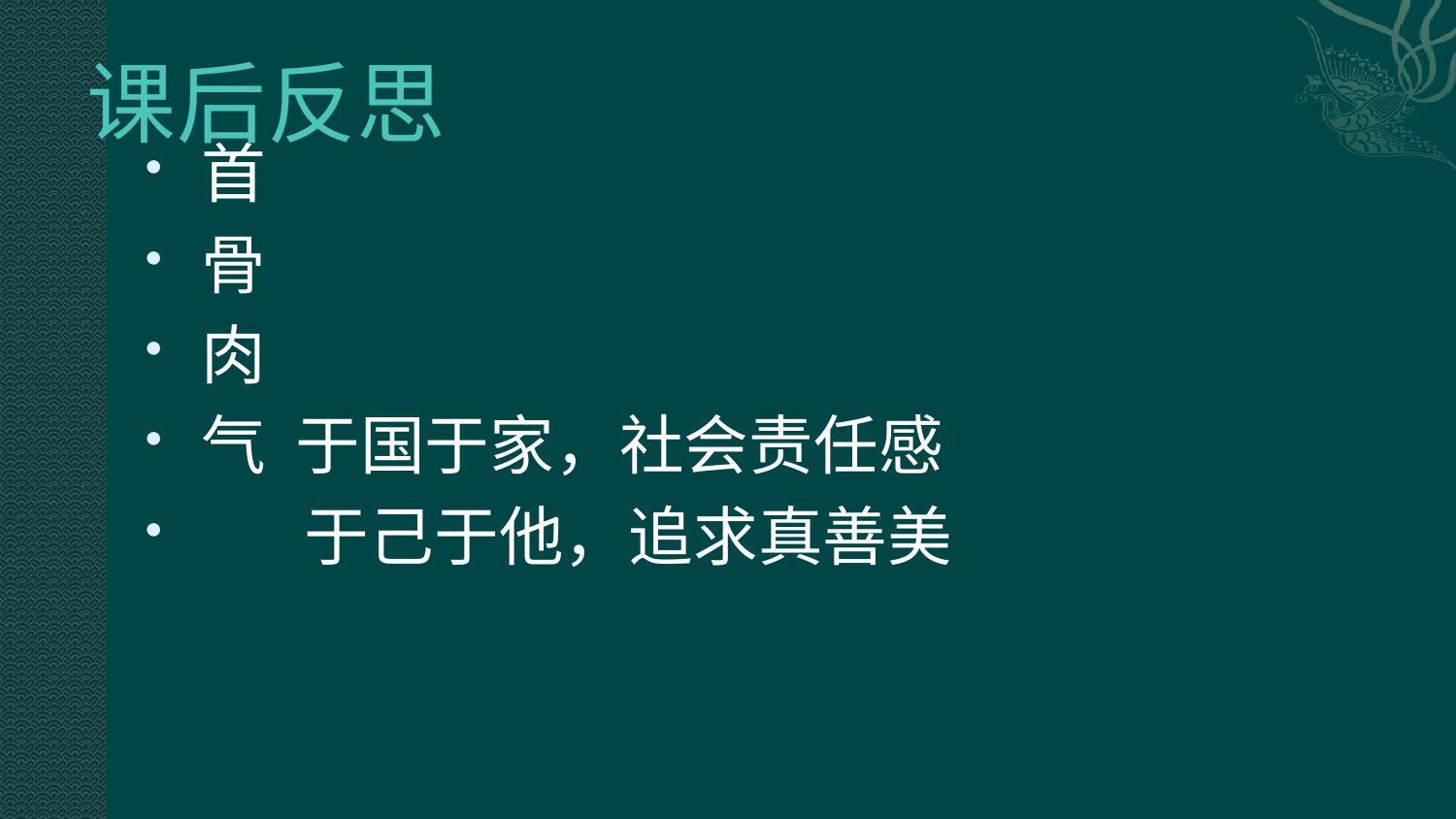

# 课后反思
首
骨
肉
气  于国于家，社会责任感
      于己于他，追求真善美